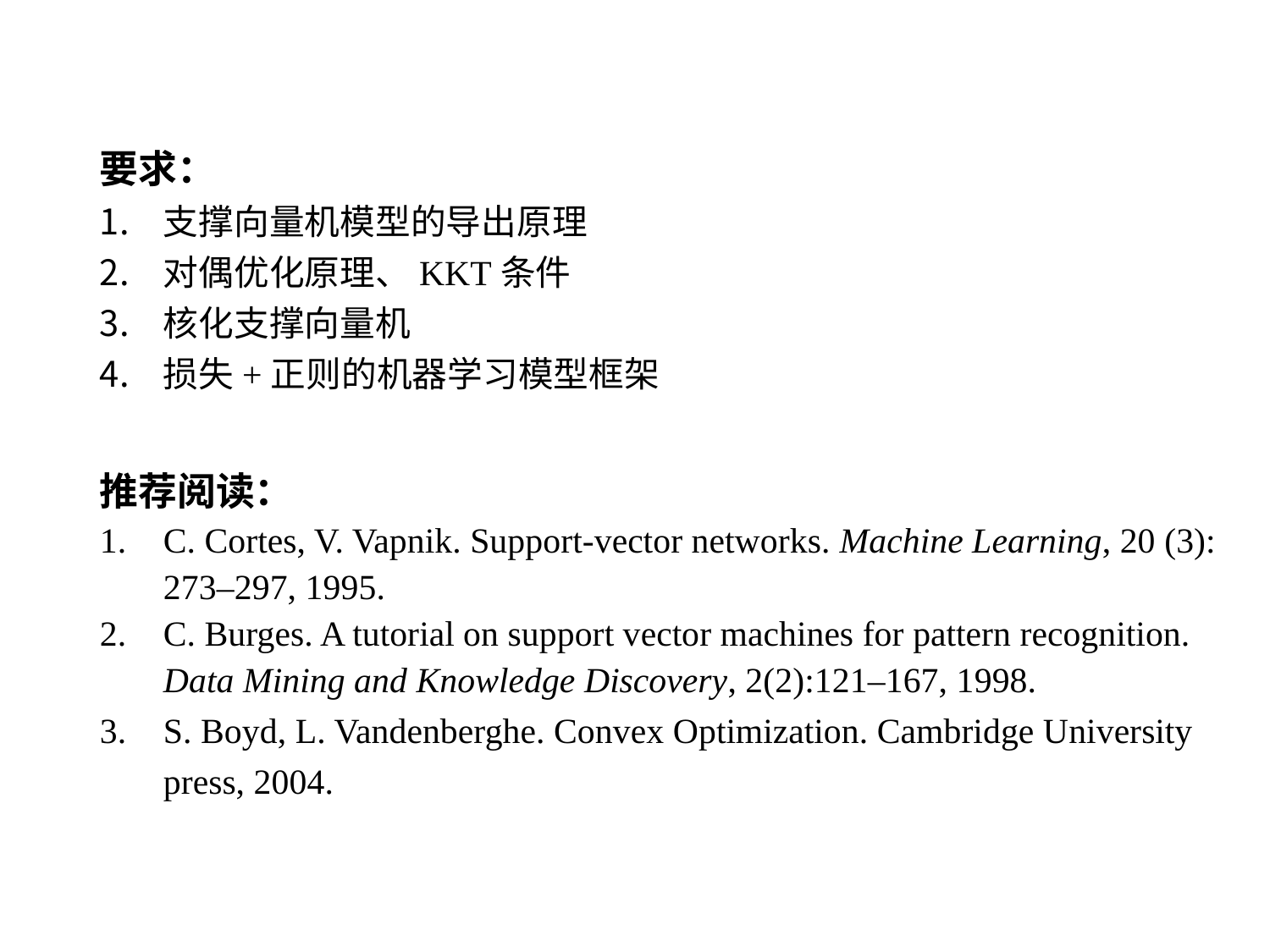

要求：
支撑向量机模型的导出原理
对偶优化原理、KKT条件
核化支撑向量机
损失+正则的机器学习模型框架
推荐阅读：
C. Cortes, V. Vapnik. Support-vector networks. Machine Learning, 20 (3): 273–297, 1995.
C. Burges. A tutorial on support vector machines for pattern recognition. Data Mining and Knowledge Discovery, 2(2):121–167, 1998.
S. Boyd, L. Vandenberghe. Convex Optimization. Cambridge University press, 2004.